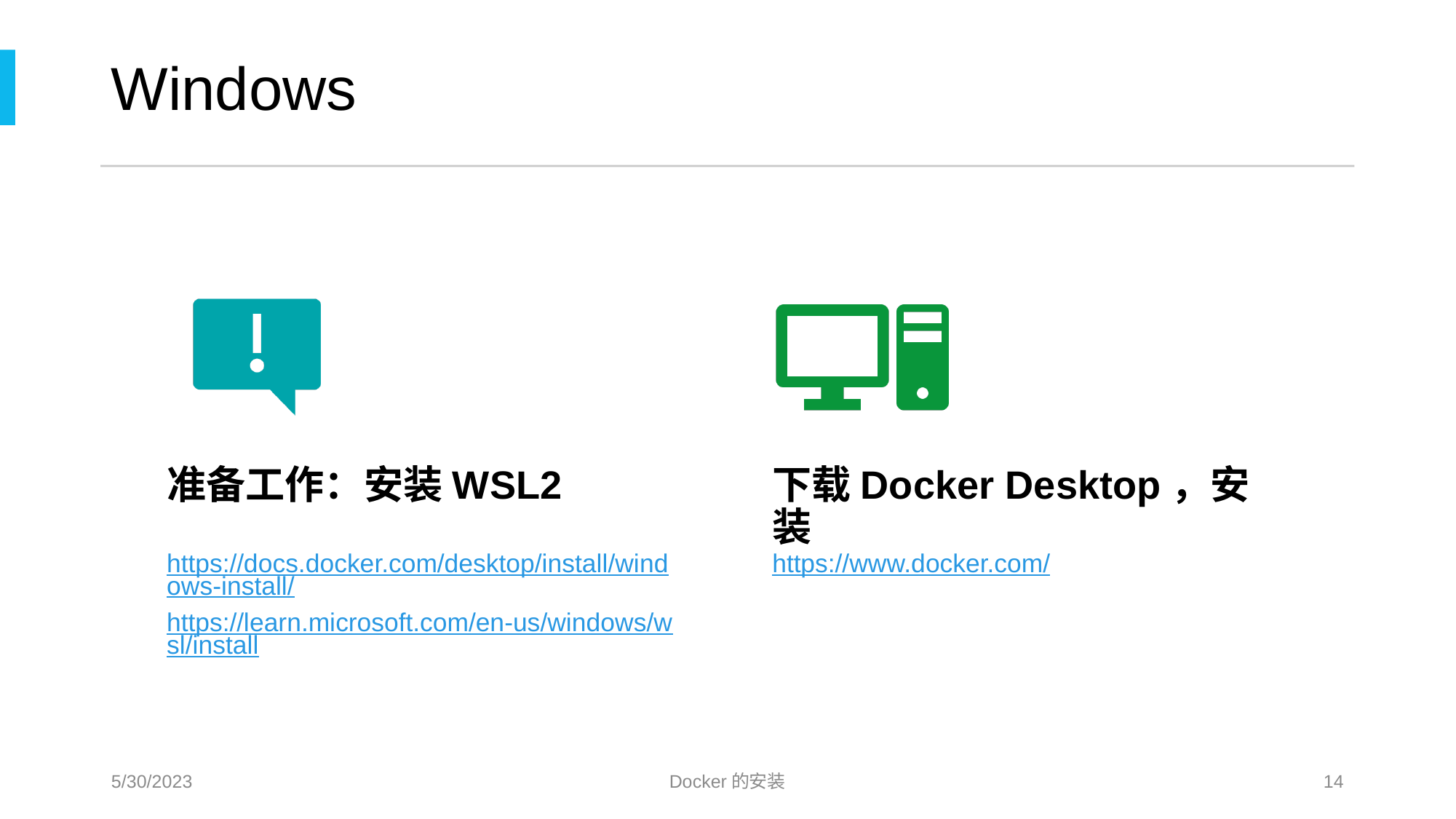

# Windows

准备工作：安装WSL2
https://docs.docker.com/desktop/install/windows-install/
https://learn.microsoft.com/en-us/windows/wsl/install
下载Docker Desktop，安装
https://www.docker.com/
5/30/2023
Docker的安装
14